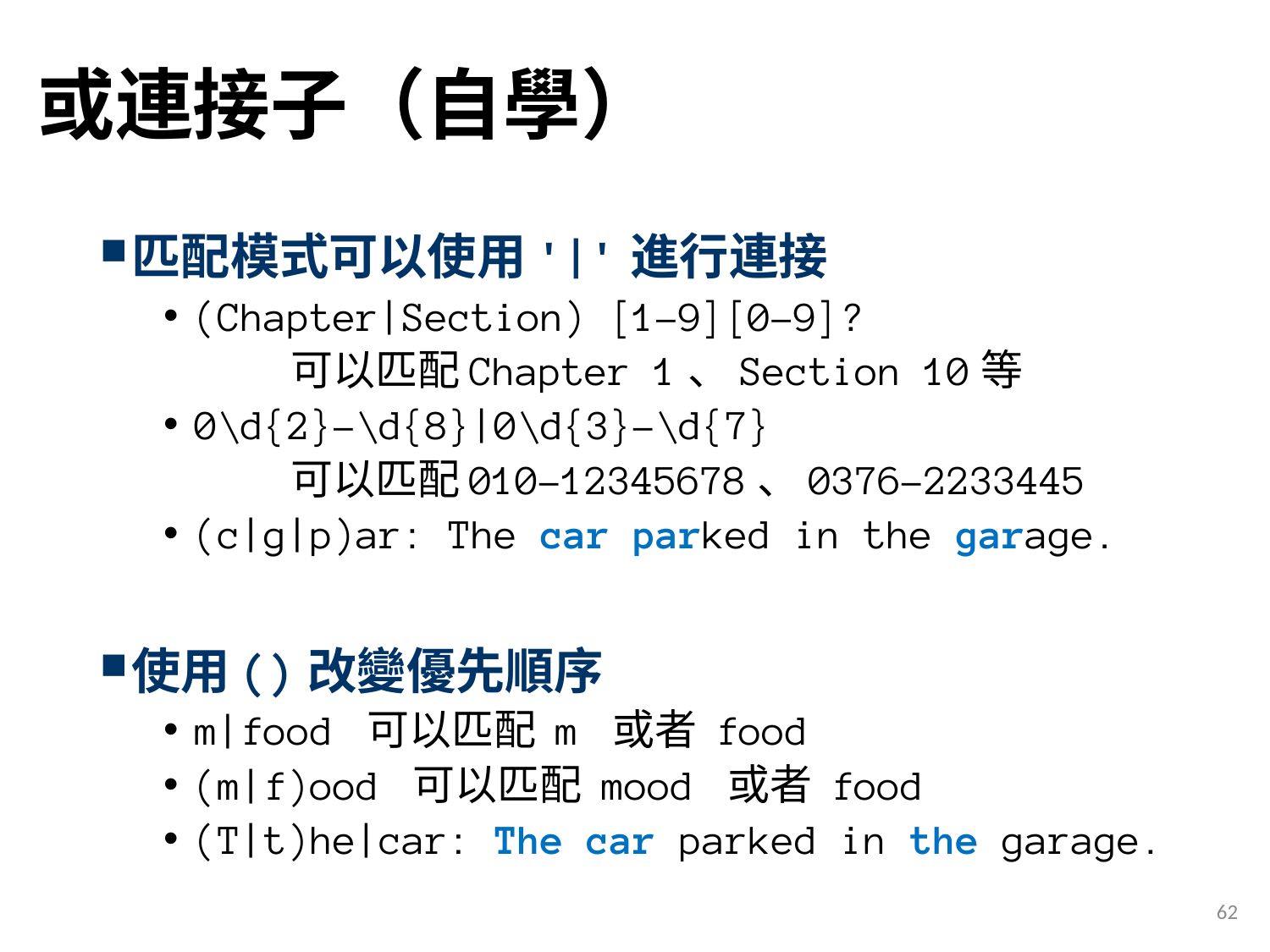

# 或連接子（自學）
匹配模式可以使用'|'進行連接
(Chapter|Section) [1-9][0-9]?
	可以匹配Chapter 1、Section 10等
0\d{2}-\d{8}|0\d{3}-\d{7}
	可以匹配010-12345678、0376-2233445
(c|g|p)ar: The car parked in the garage.

使用()改變優先順序
m|food 可以匹配 m 或者 food
(m|f)ood 可以匹配 mood 或者 food
(T|t)he|car: The car parked in the garage.

62